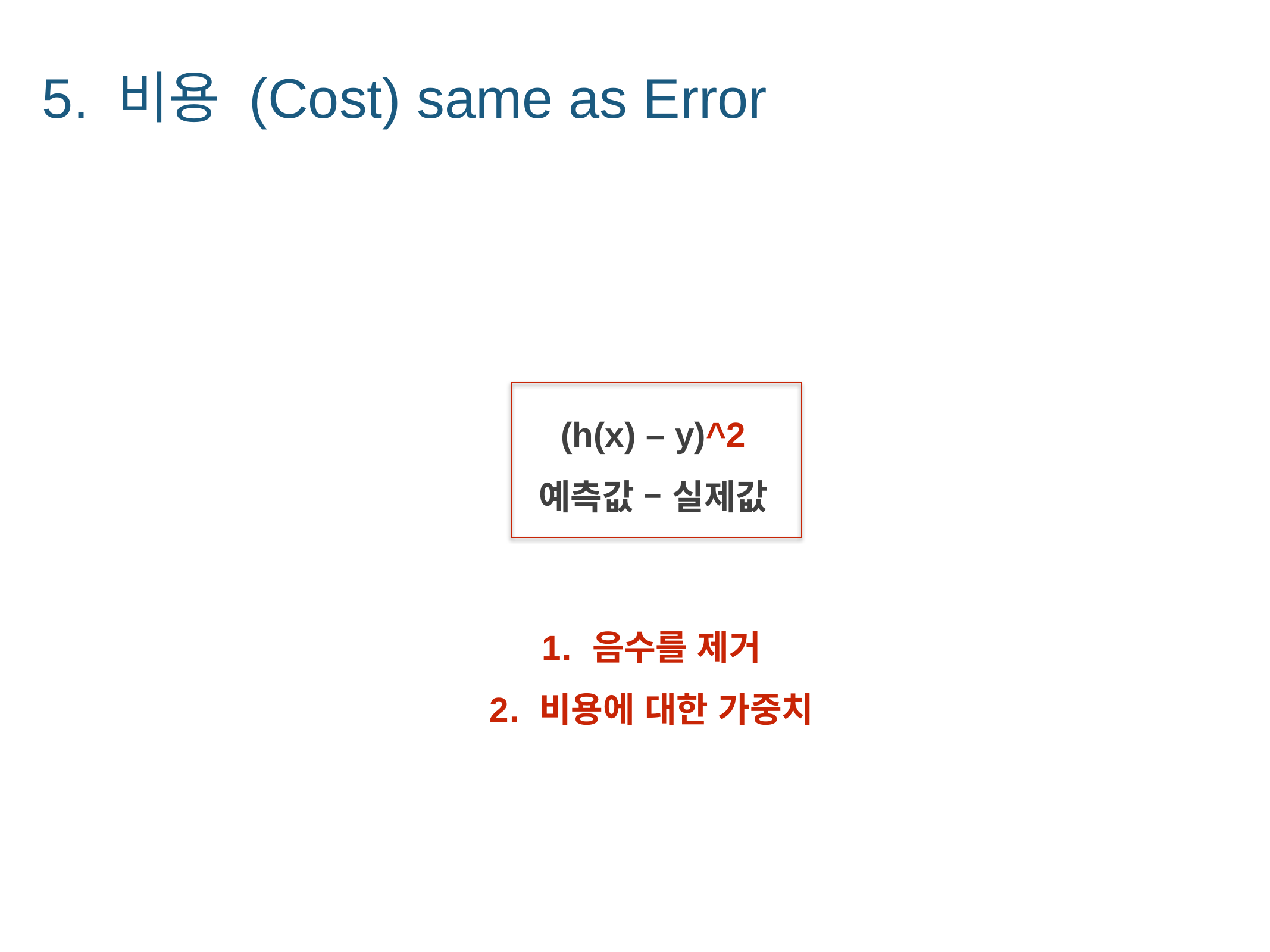

5. 비용 (Cost) same as Error

(h(x) – y)^2
예측값 – 실제값
음수를 제거
비용에 대한 가중치